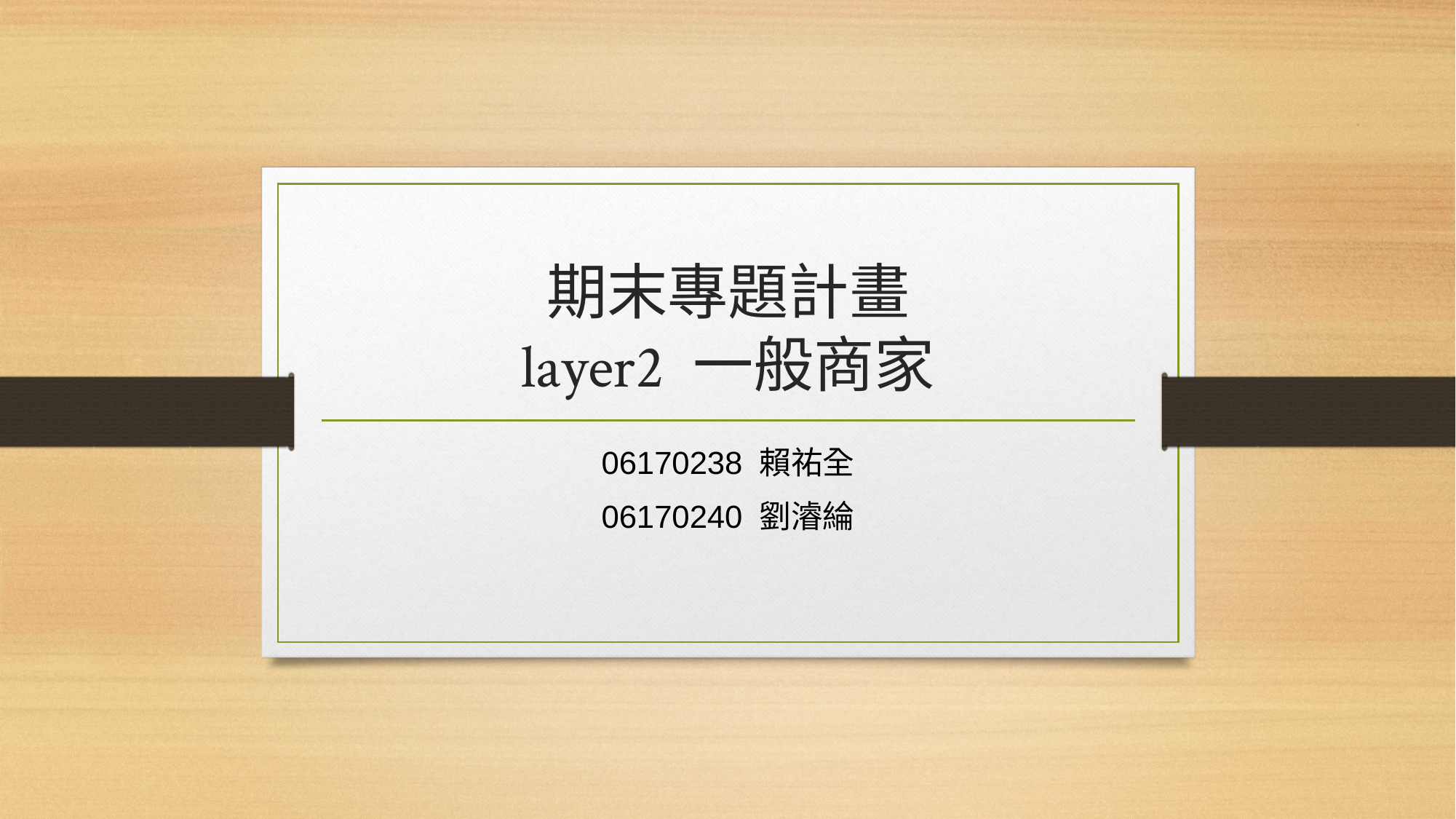

# 期末專題計畫 layer2 一般商家
06170238 賴祐全
06170240 劉濬綸